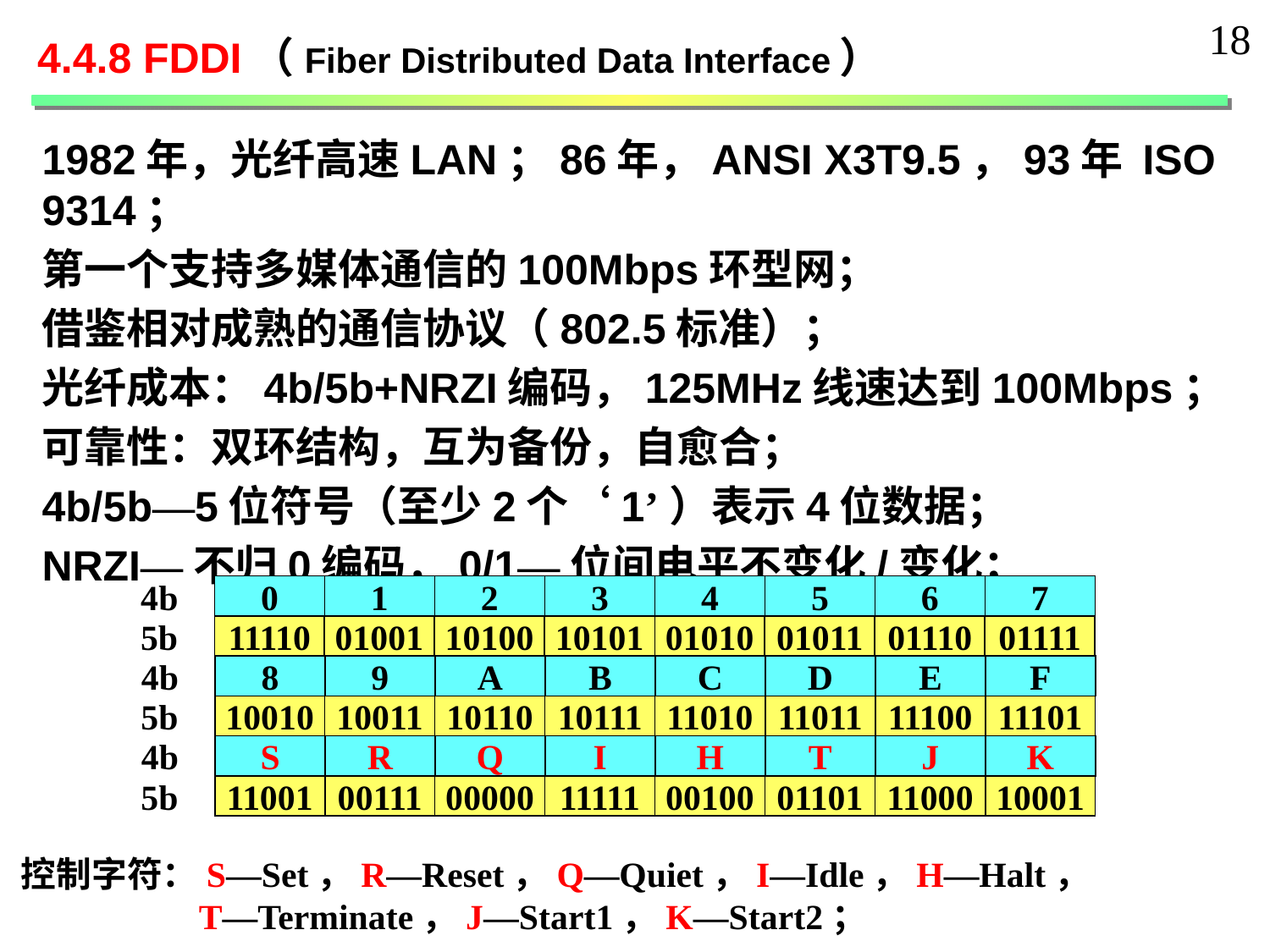

18
4.4.8 FDDI（Fiber Distributed Data Interface）

1982年，光纤高速LAN；86年，ANSI X3T9.5，93年 ISO 9314；
第一个支持多媒体通信的100Mbps环型网；
借鉴相对成熟的通信协议（802.5标准）；
光纤成本：4b/5b+NRZI编码，125MHz线速达到100Mbps；
可靠性：双环结构，互为备份，自愈合；
4b/5b—5位符号（至少2个‘1’）表示4位数据；
NRZI—不归0编码，0/1—位间电平不变化/变化；
4b
0
1
2
3
4
5
6
7
5b
11110
01001
10100
10101
01010
01011
01110
01111
4b
8
9
A
B
C
D
E
F
5b
10010
10011
10110
10111
11010
11011
11100
11101
4b
S
R
Q
I
H
T
J
K
5b
11001
00111
00000
11111
00100
01101
11000
10001
控制字符：S—Set，R—Reset，Q—Quiet，I—Idle，H—Halt，
                    T—Terminate，J—Start1，K—Start2；